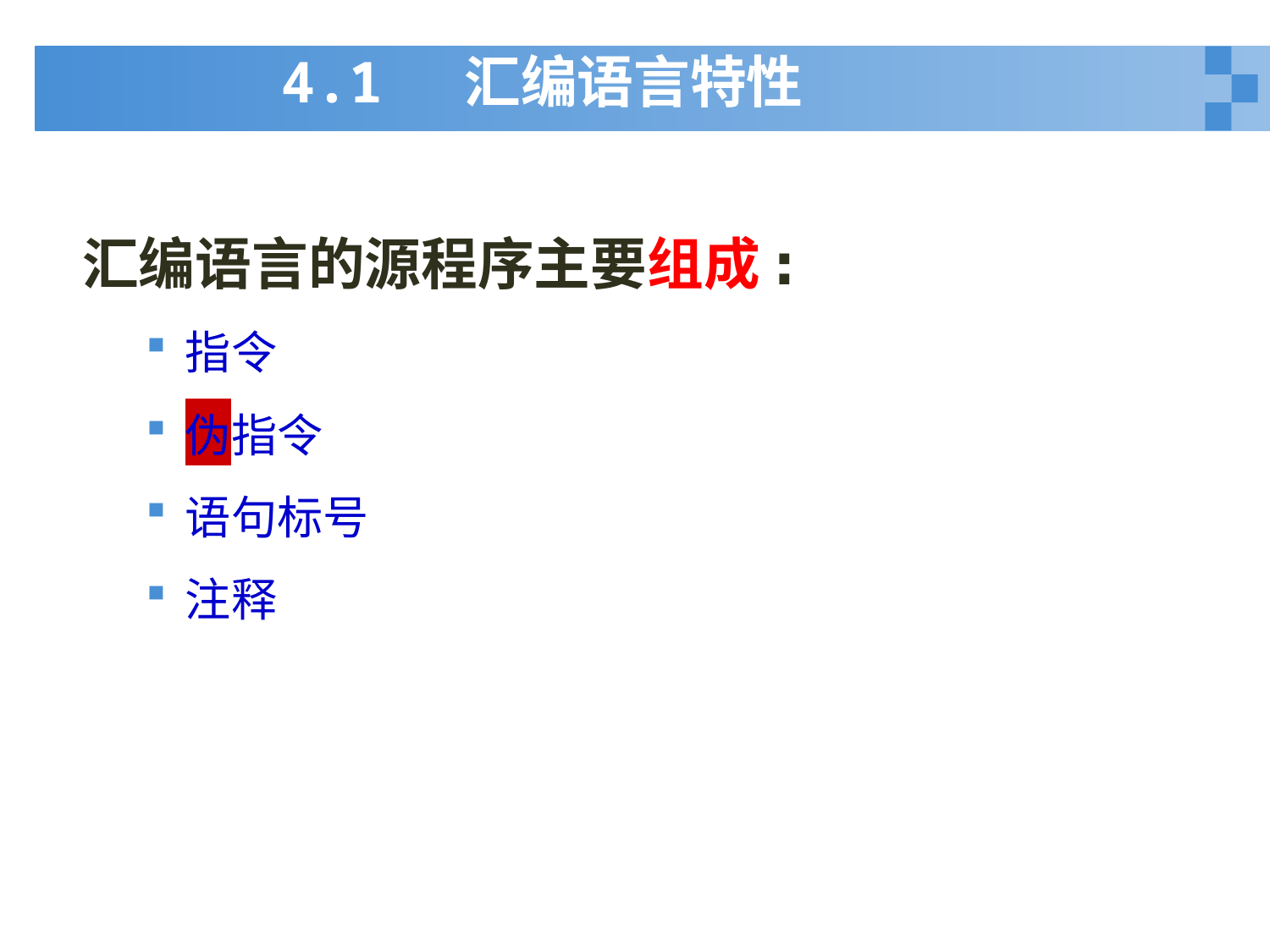

# 4.1  汇编语言特性
汇编语言的源程序主要组成:
指令
伪指令
语句标号
注释